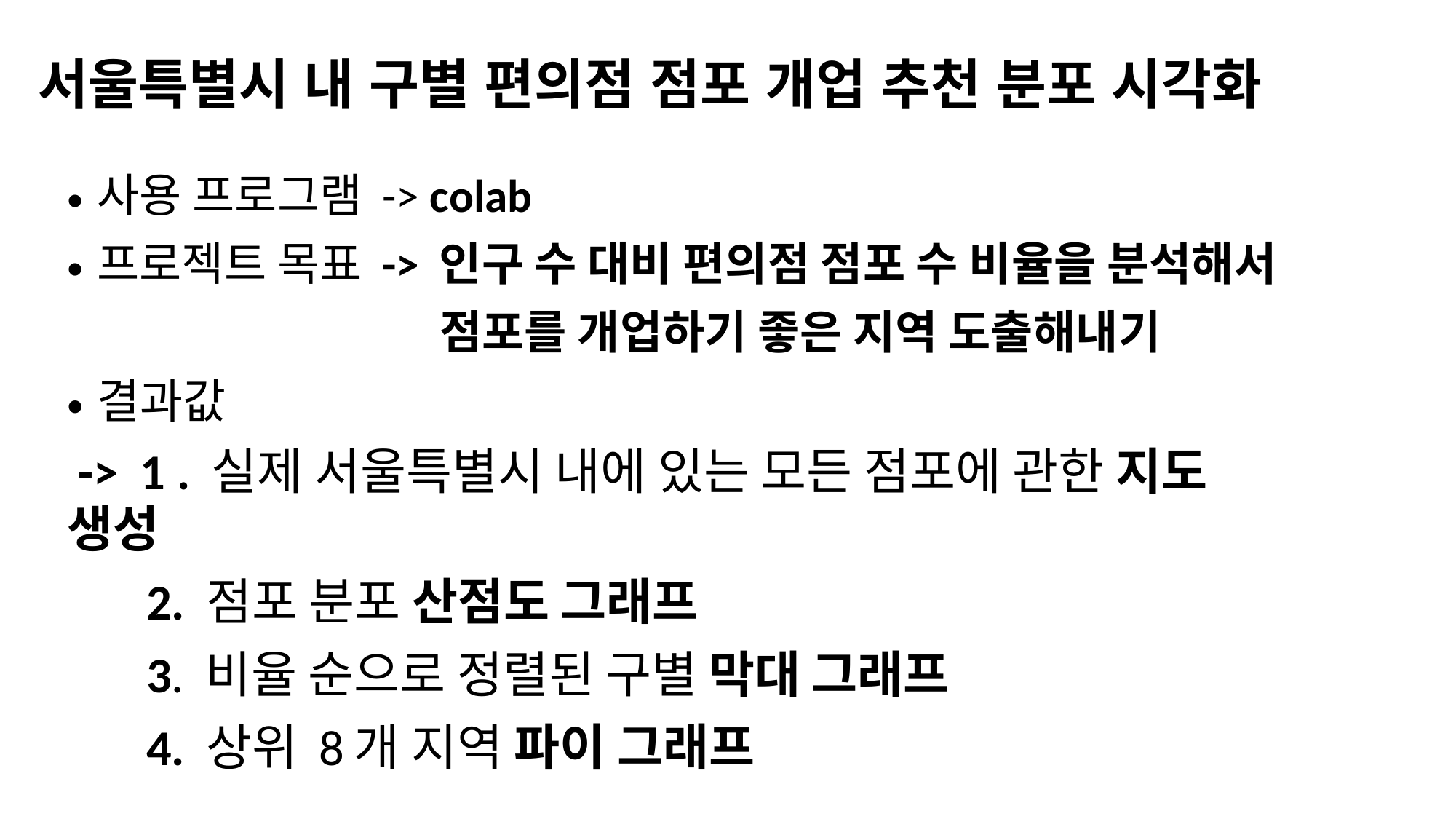

서울특별시 내 구별 편의점 점포 개업 추천 분포 시각화
사용 프로그램 -> colab
프로젝트 목표 -> 인구 수 대비 편의점 점포 수 비율을 분석해서
                                   점포를 개업하기 좋은 지역 도출해내기
결과값
 ->  1 . 실제 서울특별시 내에 있는 모든 점포에 관한 지도 생성
       2. 점포 분포 산점도 그래프
       3. 비율 순으로 정렬된 구별 막대 그래프
       4. 상위 8개 지역 파이 그래프